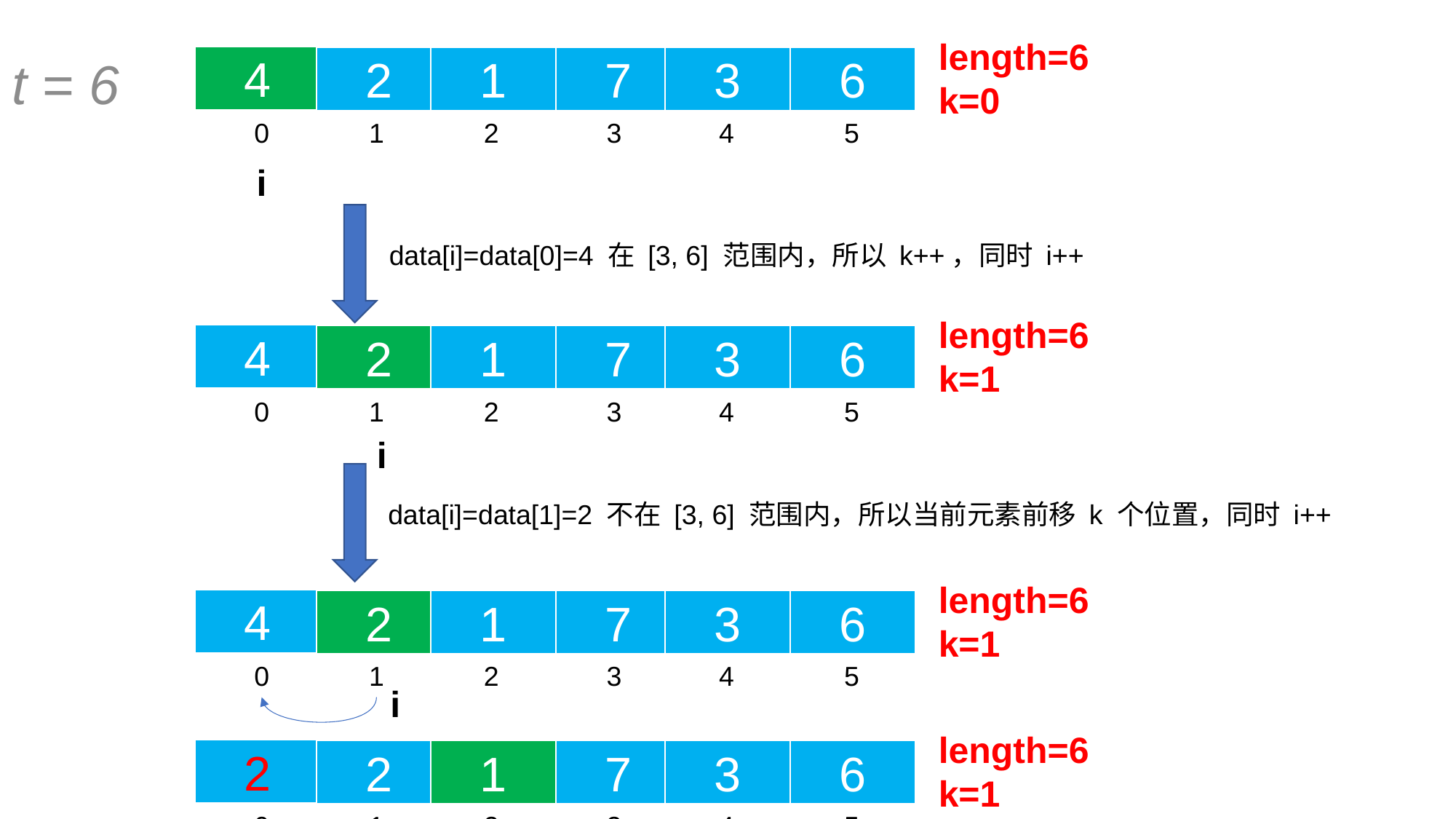

length=6
k=0
s = 3, t = 6
4
2
1
7
3
6
0
1
2
3
4
5
i

data[i]=data[0]=4 在 [3, 6] 范围内，所以 k++，同时 i++
length=6
k=1
4
2
1
7
3
6
0
1
2
3
4
5
i

data[i]=data[1]=2 不在 [3, 6] 范围内，所以当前元素前移 k 个位置，同时 i++
length=6
k=1
4
2
1
7
3
6
0
1
2
3
4
5
i
length=6
k=1
2
2
1
7
3
6
0
1
2
3
4
5
i

data[i]=data[2]=1 不在 [3, 6] 范围内，所以当前元素前移 k 个位置，同时 i++
length=6
k=1
2
2
1
7
3
6
0
1
2
3
4
5
i
length=6
k=1
1
2
1
7
3
6
0
1
2
3
4
5
i

data[i]=data[3]=7不在 [3, 6] 范围内，所以当前元素前移 k 个位置，同时 i++
length=6
k=1
1
2
1
7
3
6
0
1
2
3
4
5
i
length=6
k=1
2
7
1
7
3
6
0
1
2
3
4
5
i

data[i]=data[4]=3 在 [3, 6] 范围内，所以 k++，同时 i++
length=6
k=2
2
7
1
7
3
6
0
1
2
3
4
5
i

data[i]=data[5]=6 在 [3, 6] 范围内，所以 k++，同时 i++
length=6
k=3
2
7
1
7
3
6
0
1
2
3
4
5
i=6

i=6 结束循环，然后修改顺序表的 length 属性，所以删除后的顺序表如下
2
1
7
0
1
2